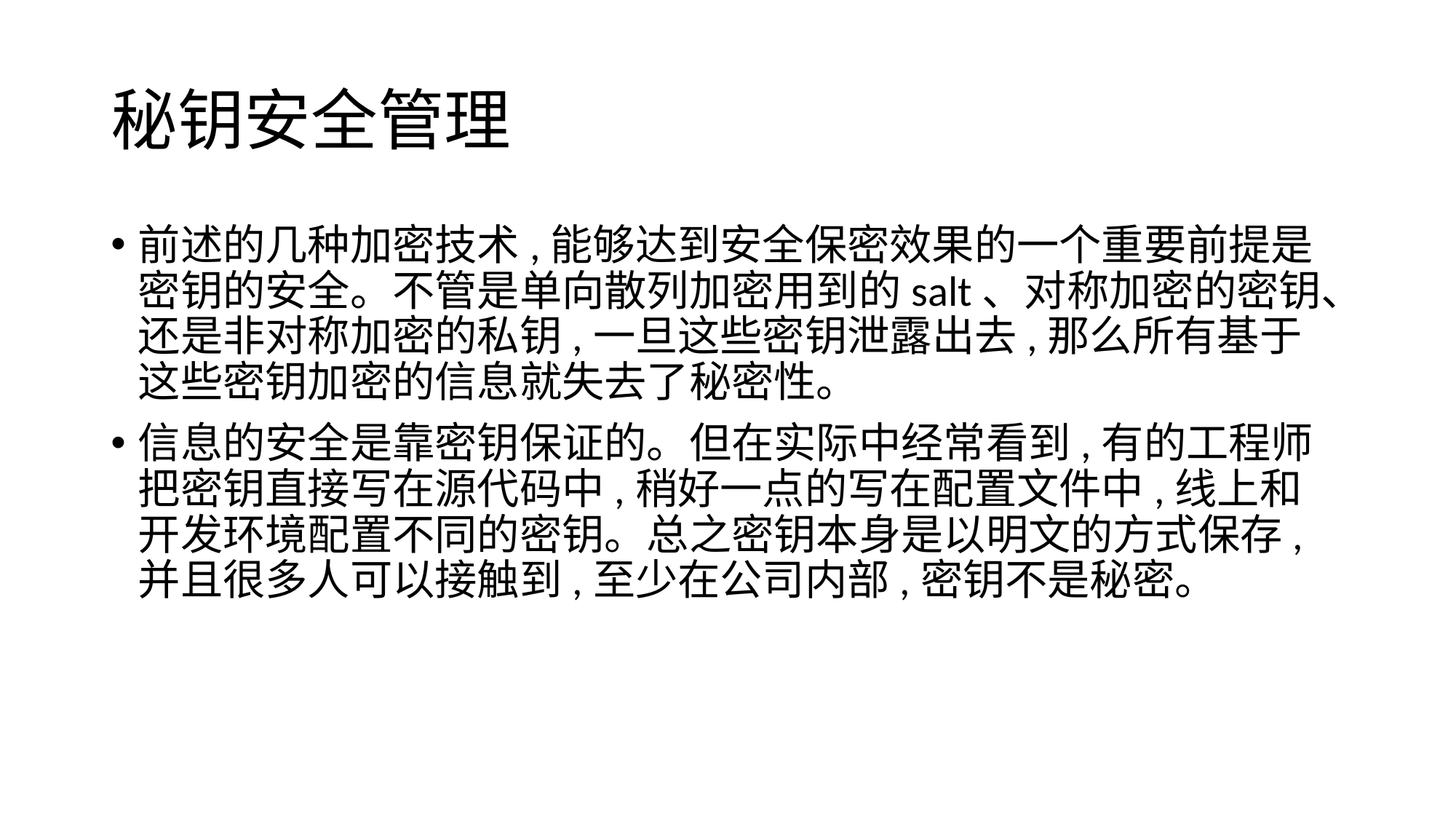

# 秘钥安全管理
前述的几种加密技术,能够达到安全保密效果的一个重要前提是密钥的安全。不管是单向散列加密用到的salt、对称加密的密钥、还是非对称加密的私钥,一旦这些密钥泄露出去,那么所有基于这些密钥加密的信息就失去了秘密性。
信息的安全是靠密钥保证的。但在实际中经常看到,有的工程师把密钥直接写在源代码中,稍好一点的写在配置文件中,线上和开发环境配置不同的密钥。总之密钥本身是以明文的方式保存,并且很多人可以接触到,至少在公司内部,密钥不是秘密。